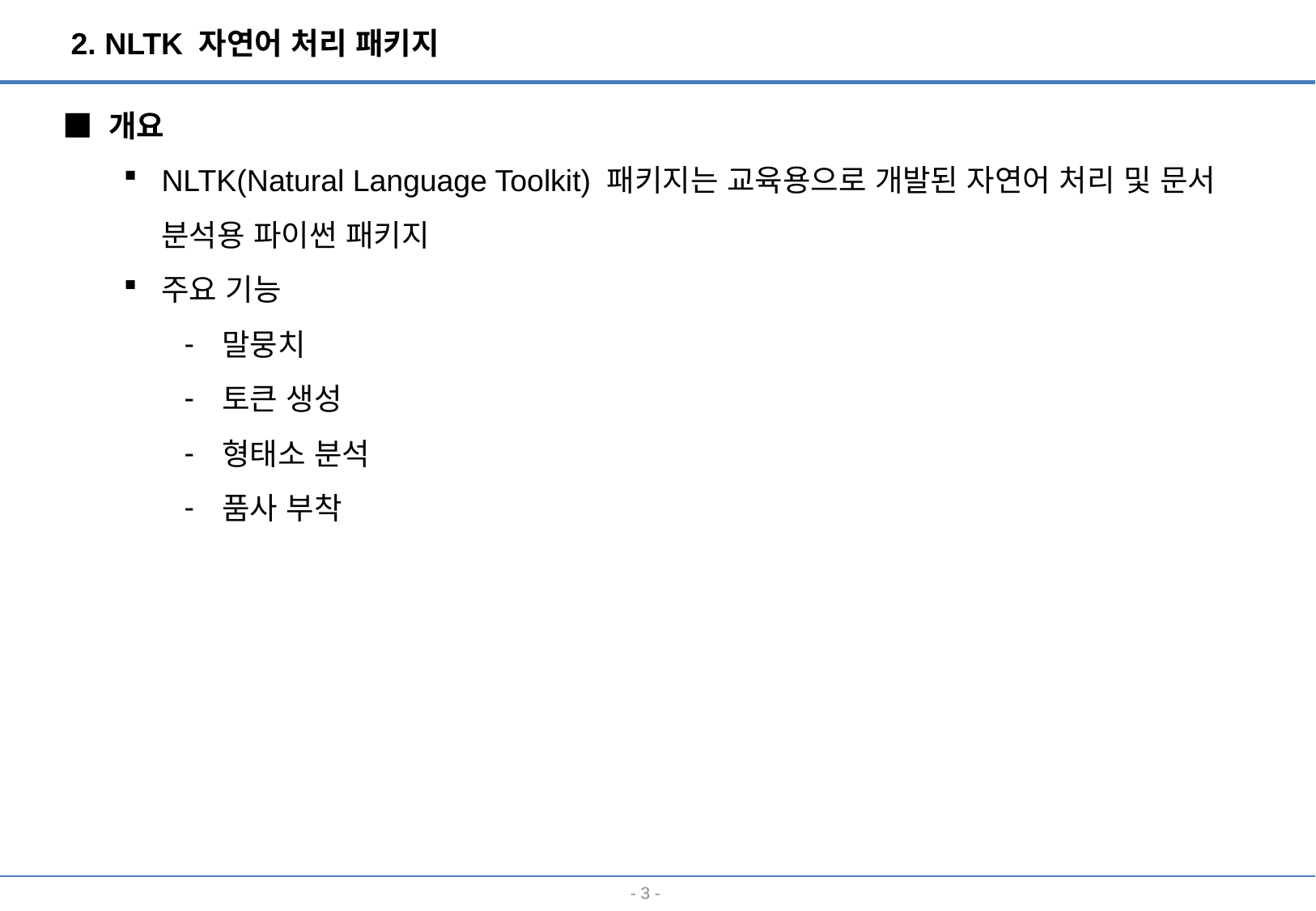

2. NLTK 자연어 처리 패키지
■ 개요
NLTK(Natural Language Toolkit) 패키지는 교육용으로 개발된 자연어 처리 및 문서 분석용 파이썬 패키지
주요 기능
말뭉치
토큰 생성
형태소 분석
품사 부착
- 3 -